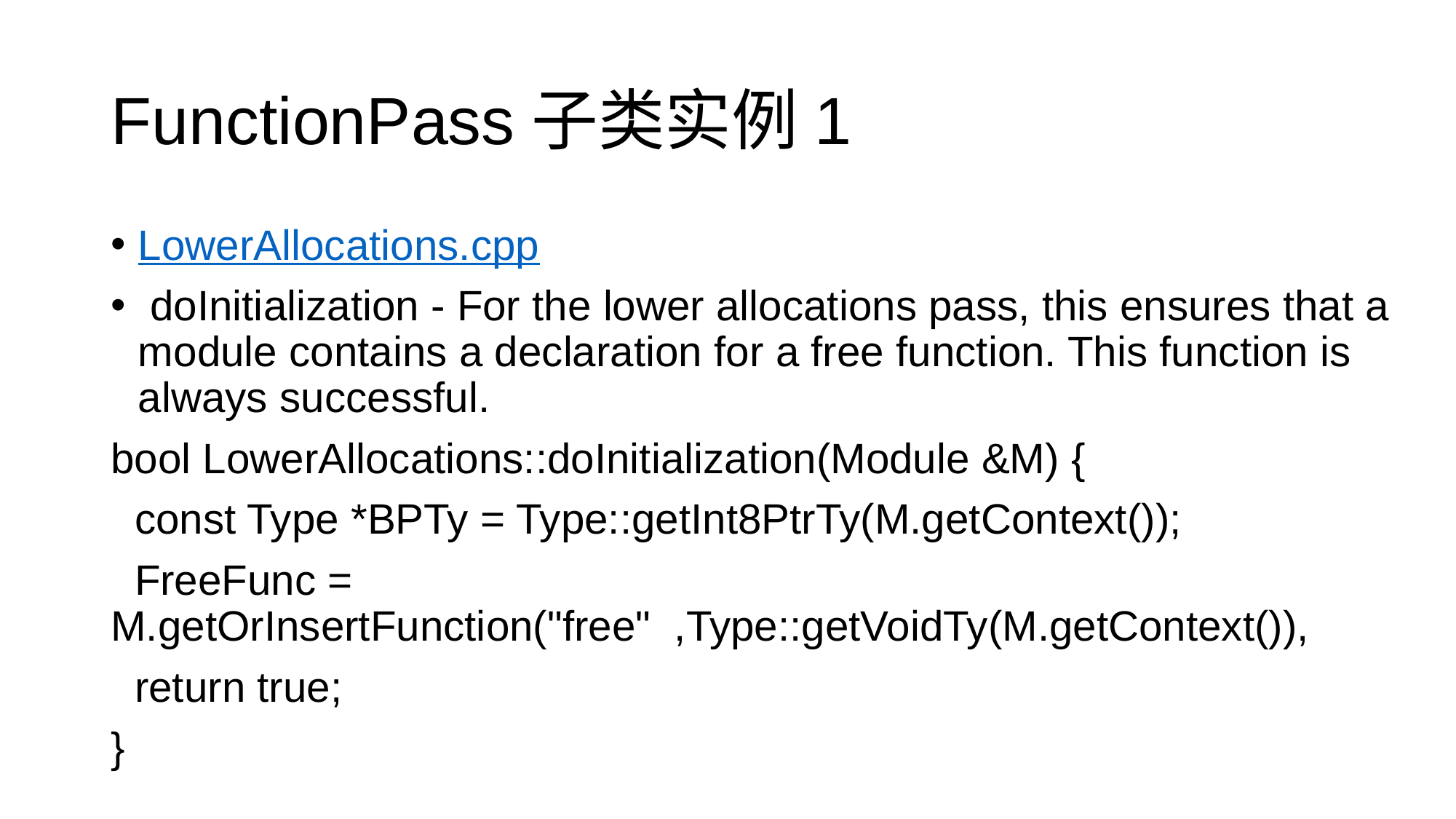

# FunctionPass子类实例1
LowerAllocations.cpp
 doInitialization - For the lower allocations pass, this ensures that a module contains a declaration for a free function. This function is always successful.
bool LowerAllocations::doInitialization(Module &M) {
  const Type *BPTy = Type::getInt8PtrTy(M.getContext());
  FreeFunc =       M.getOrInsertFunction("free"  ,Type::getVoidTy(M.getContext()),
  return true;
}